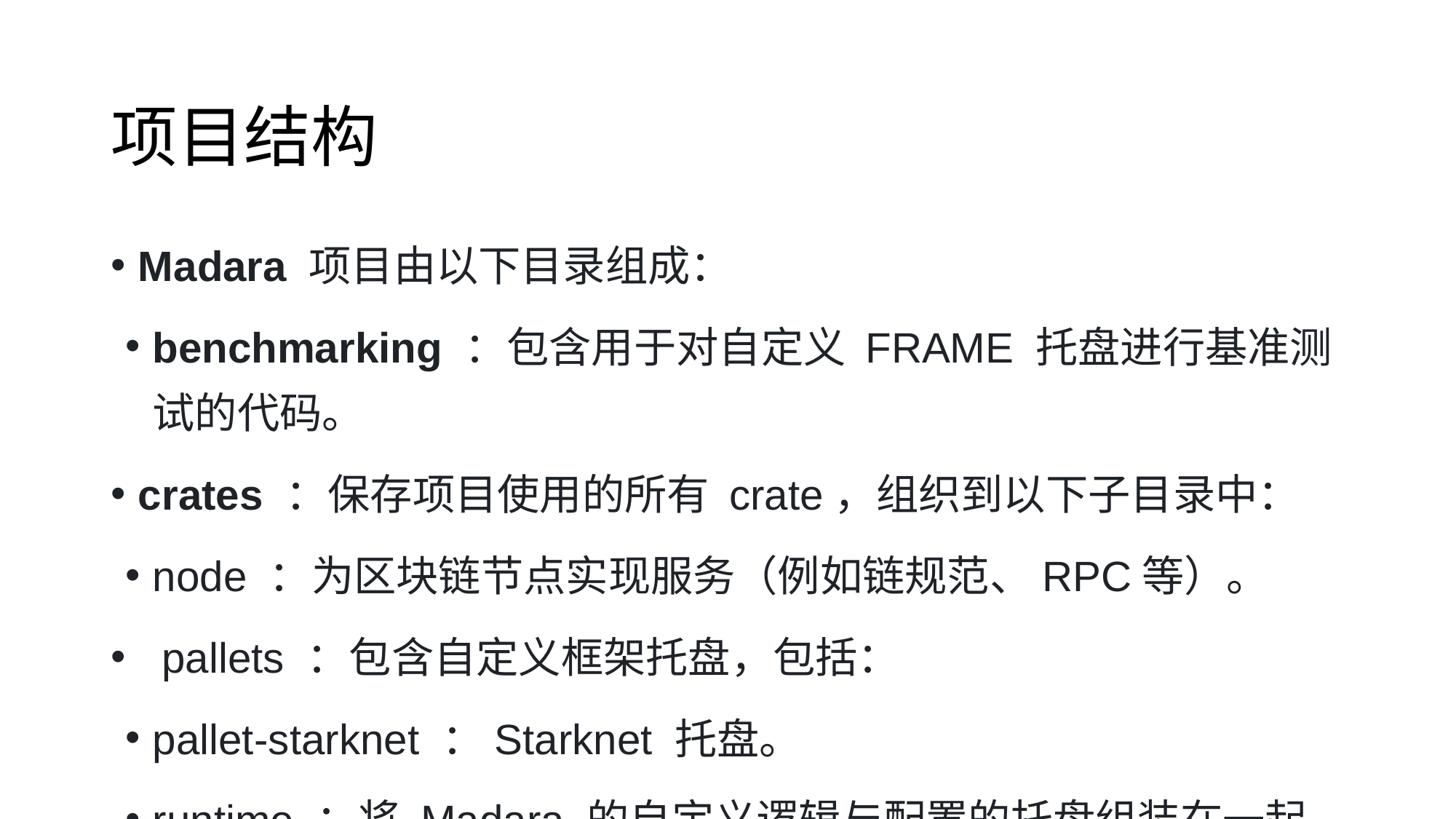

# 项目结构
Madara 项目由以下目录组成：
benchmarking ：包含用于对自定义 FRAME 托盘进行基准测试的代码。
crates ：保存项目使用的所有 crate，组织到以下子目录中：
node ：为区块链节点实现服务（例如链规范、RPC等）。
  pallets ：包含自定义框架托盘，包括：
pallet-starknet ：Starknet 托盘。
runtime ：将 Madara 的自定义逻辑与配置的托盘组装在一起。
primitives ：存储托盘使用的基元。
docs ：包含项目的文档。
examples ：提供项目的示例实现。